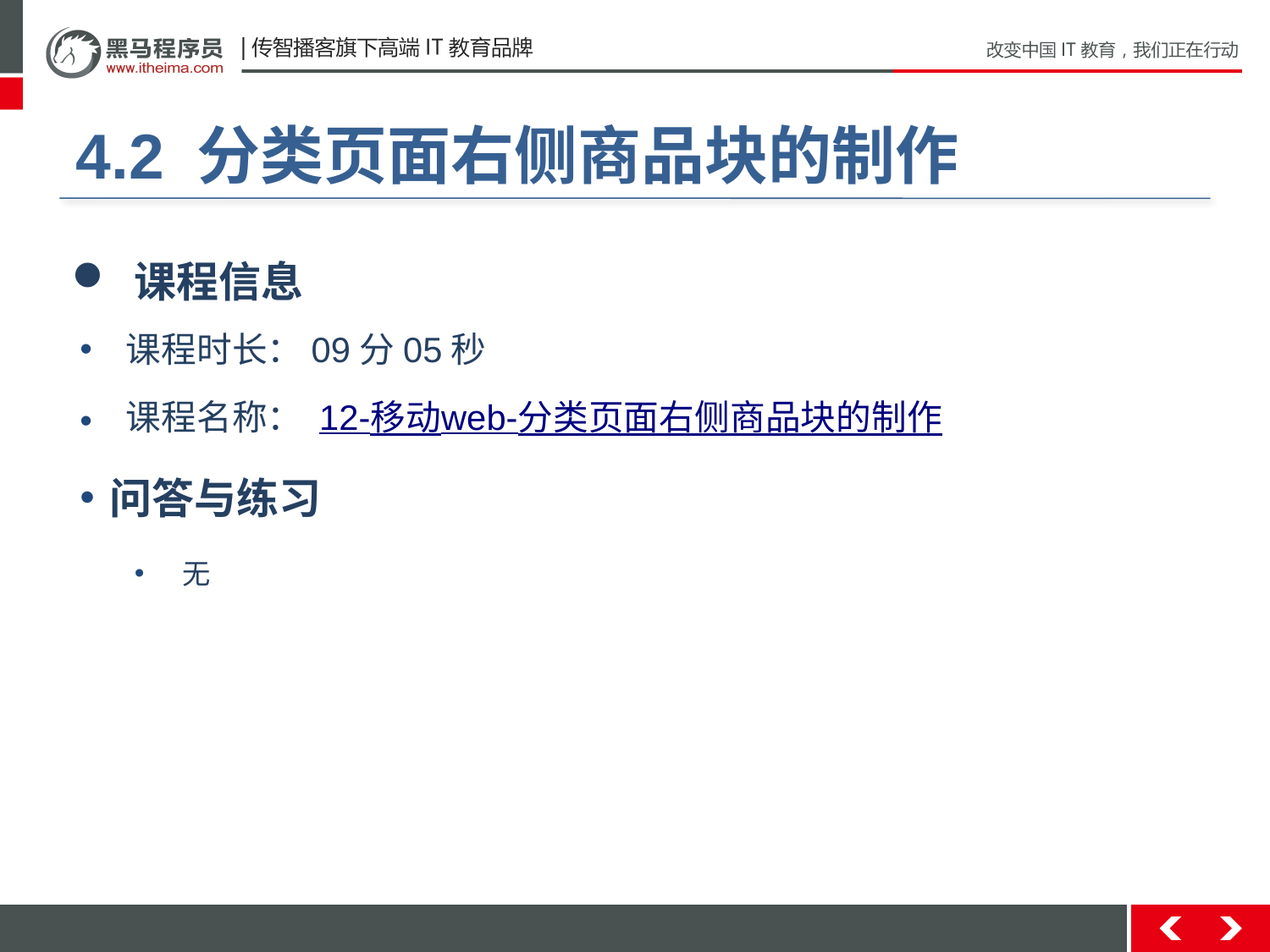

#
4.2 分类页面右侧商品块的制作
 课程信息
 课程时长：09分05秒
 课程名称： 12-移动web-分类页面右侧商品块的制作
问答与练习
无